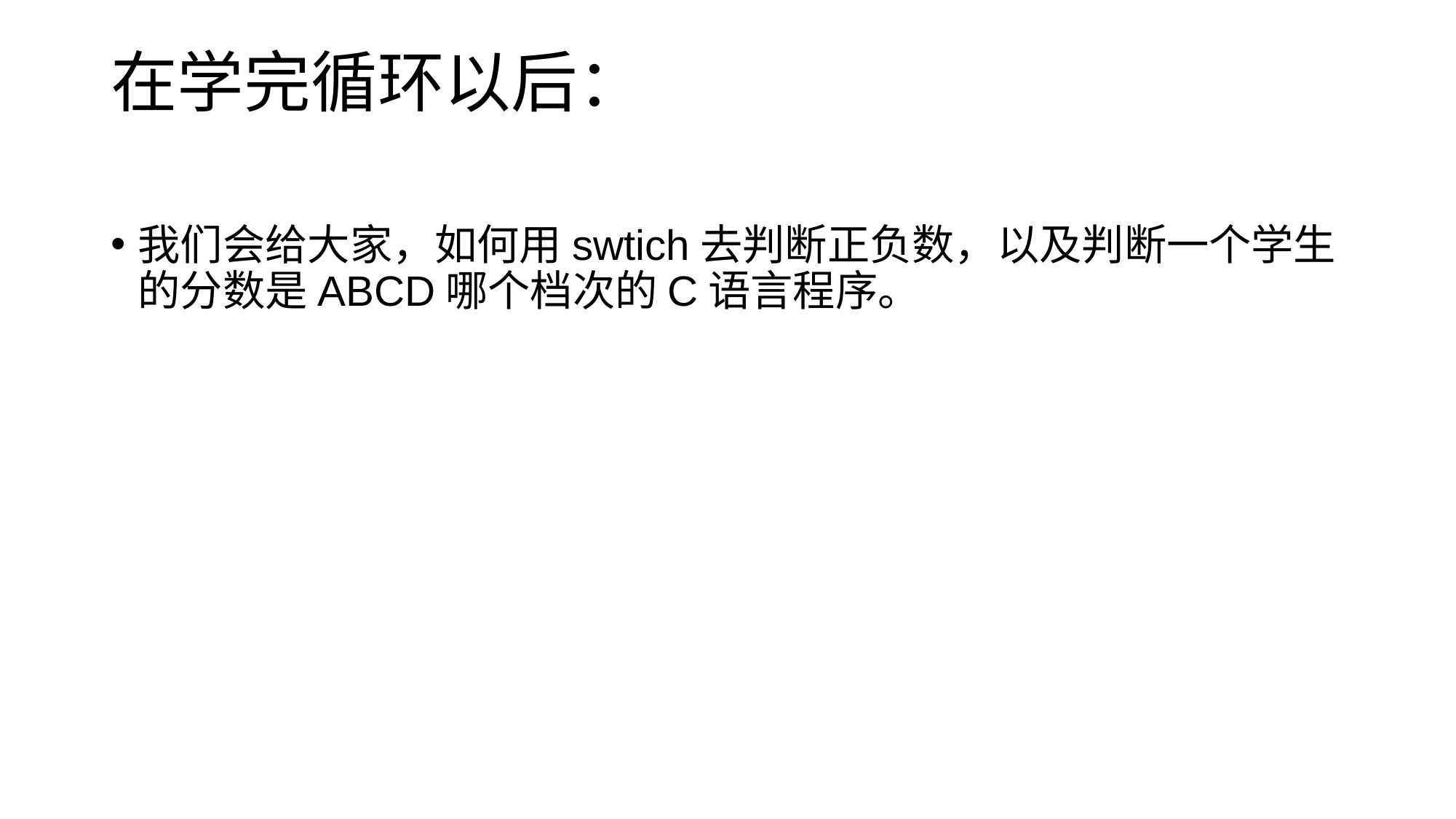

# 在学完循环以后：
我们会给大家，如何用swtich去判断正负数，以及判断一个学生的分数是ABCD哪个档次的C语言程序。